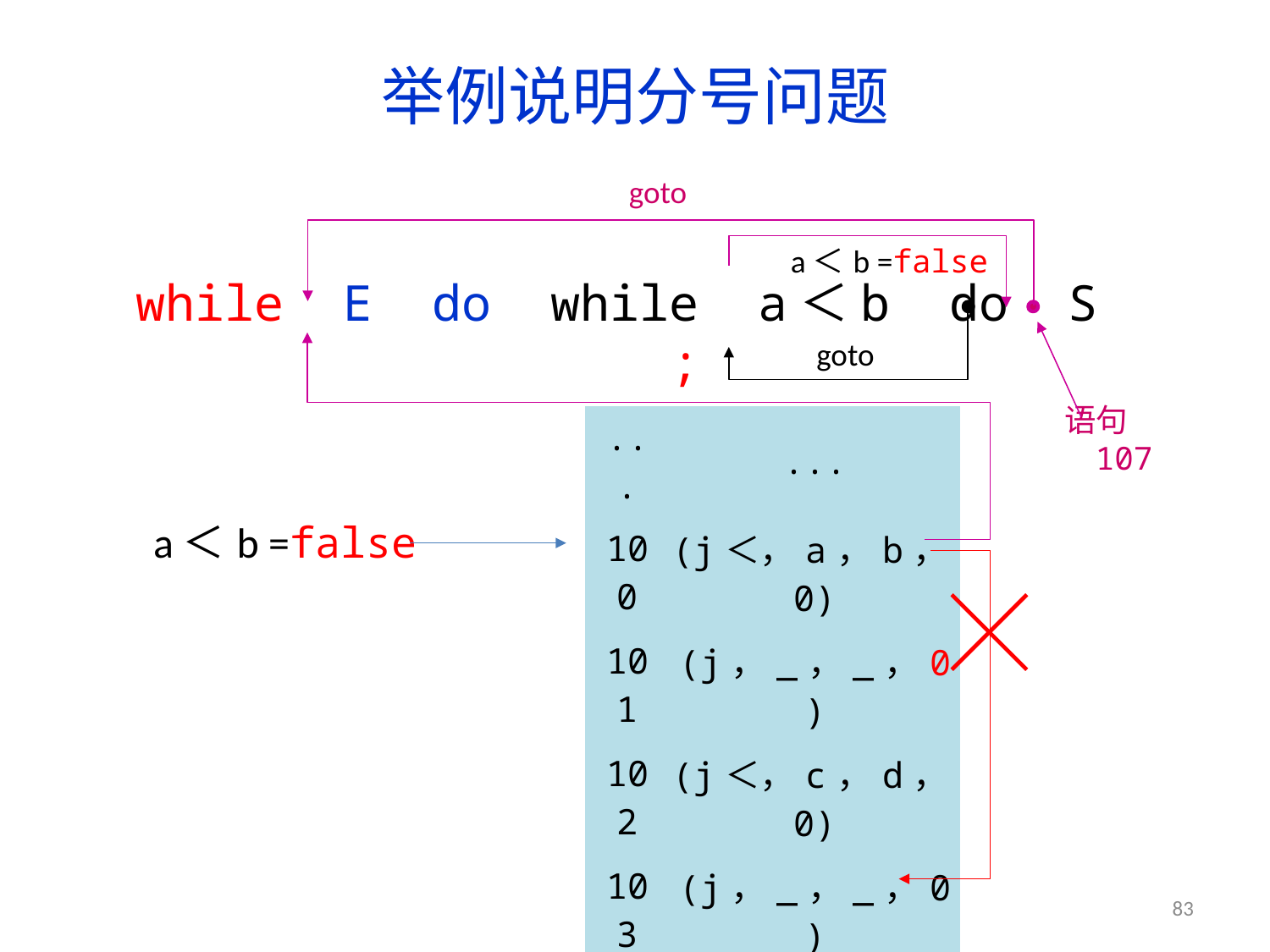

# 举例说明分号问题
goto

a＜b =false

while  E  do  while  a＜b  do  S    ;

goto

语句107

| ... | ... |
| --- | --- |
| 100 | (j＜，a，b，0) |
| 101 | (j，\_，\_，0) |
| 102 | (j＜，c，d，0) |
| 103 | (j，\_，\_，0) |
| 104 | (+，y，z，T) |
| 105 | (:=，T，\_，x) |
| 106 | (j, \_, \_,100) |
| p | ... |
a＜b =false

83